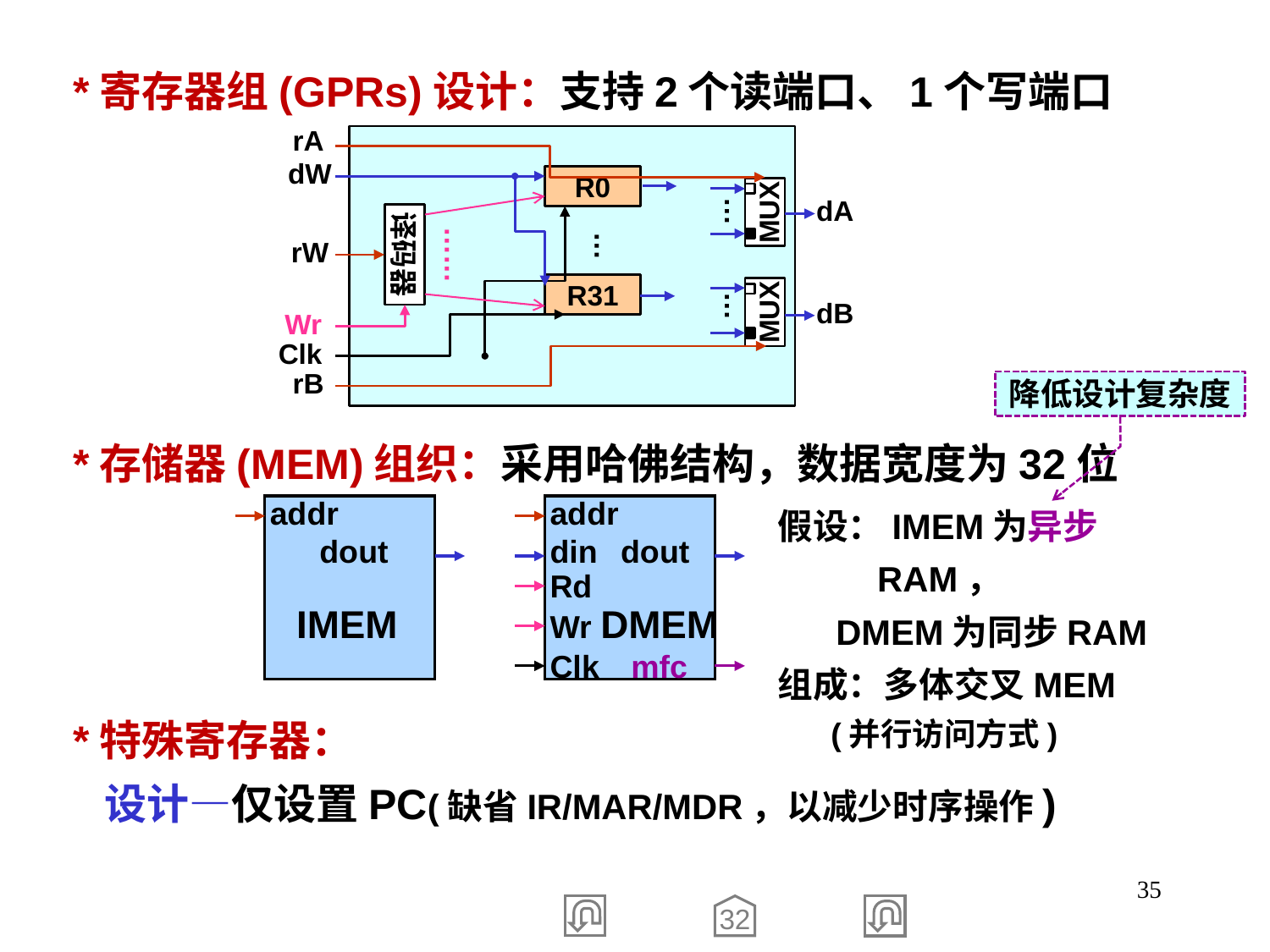

*寄存器组(GPRs)设计：支持2个读端口、1个写端口

rA
dW
R0

MUX
dA
…
译码器

…
rW
……
R31

…
MUX
dB
Wr

Clk
rB
降低设计复杂度
   *存储器(MEM)组织：采用哈佛结构，数据宽度为32位
假设：IMEM为异步RAM，
      DMEM为同步RAM
组成：多体交叉MEM
      (并行访问方式)
addr
      dout

   IMEM

addr
din   dout
Rd
Wr DMEM
Clk    mfc
   *特殊寄存器：
      设计—仅设置PC(缺省IR/MAR/MDR，以减少时序操作)
35

32